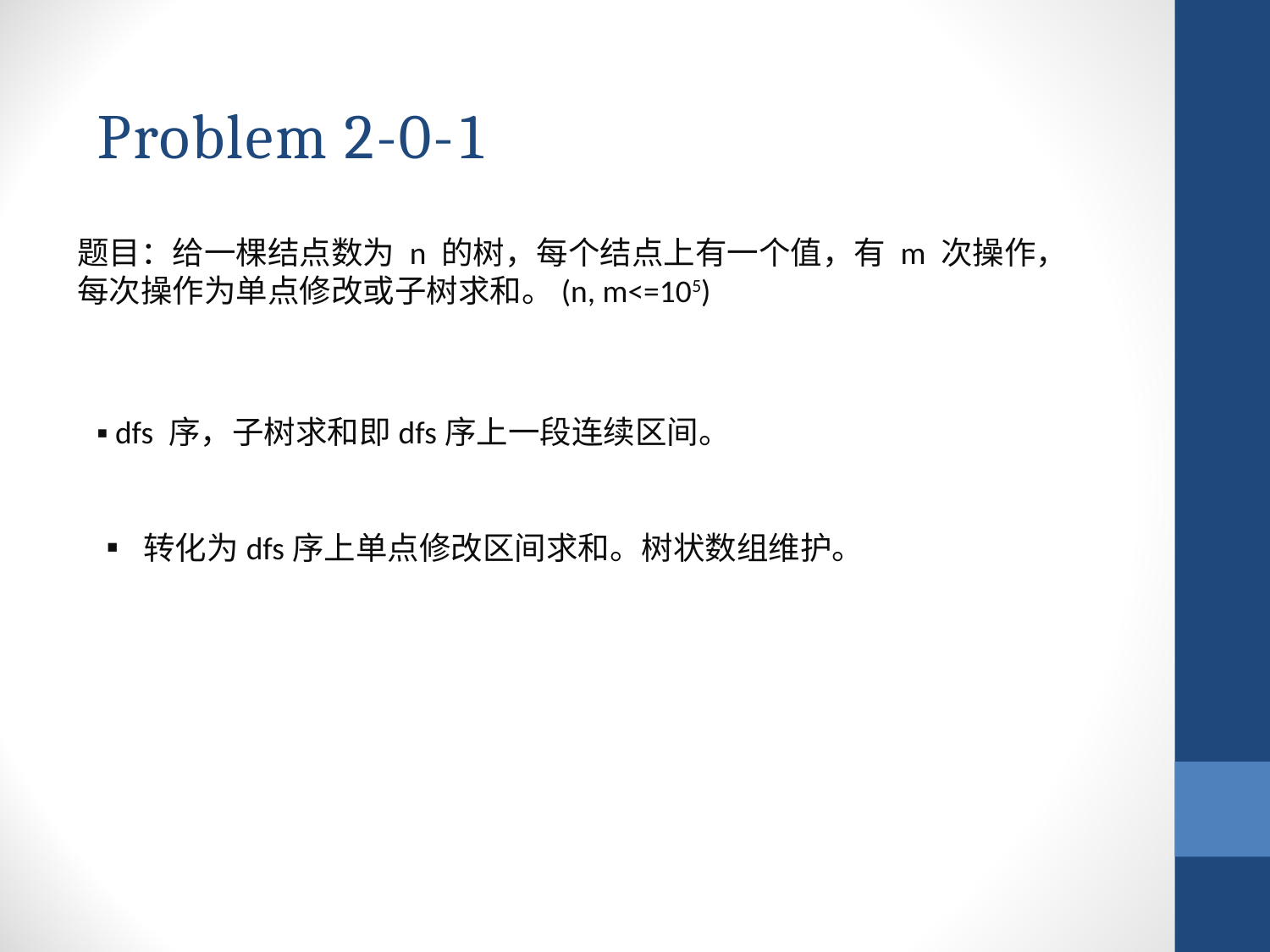

Problem 2-0-1
题目：给一棵结点数为 n 的树，每个结点上有一个值，有 m 次操作，每次操作为单点修改或子树求和。(n, m<=105)
▪ dfs 序，子树求和即dfs序上一段连续区间。
▪ 转化为dfs序上单点修改区间求和。树状数组维护。